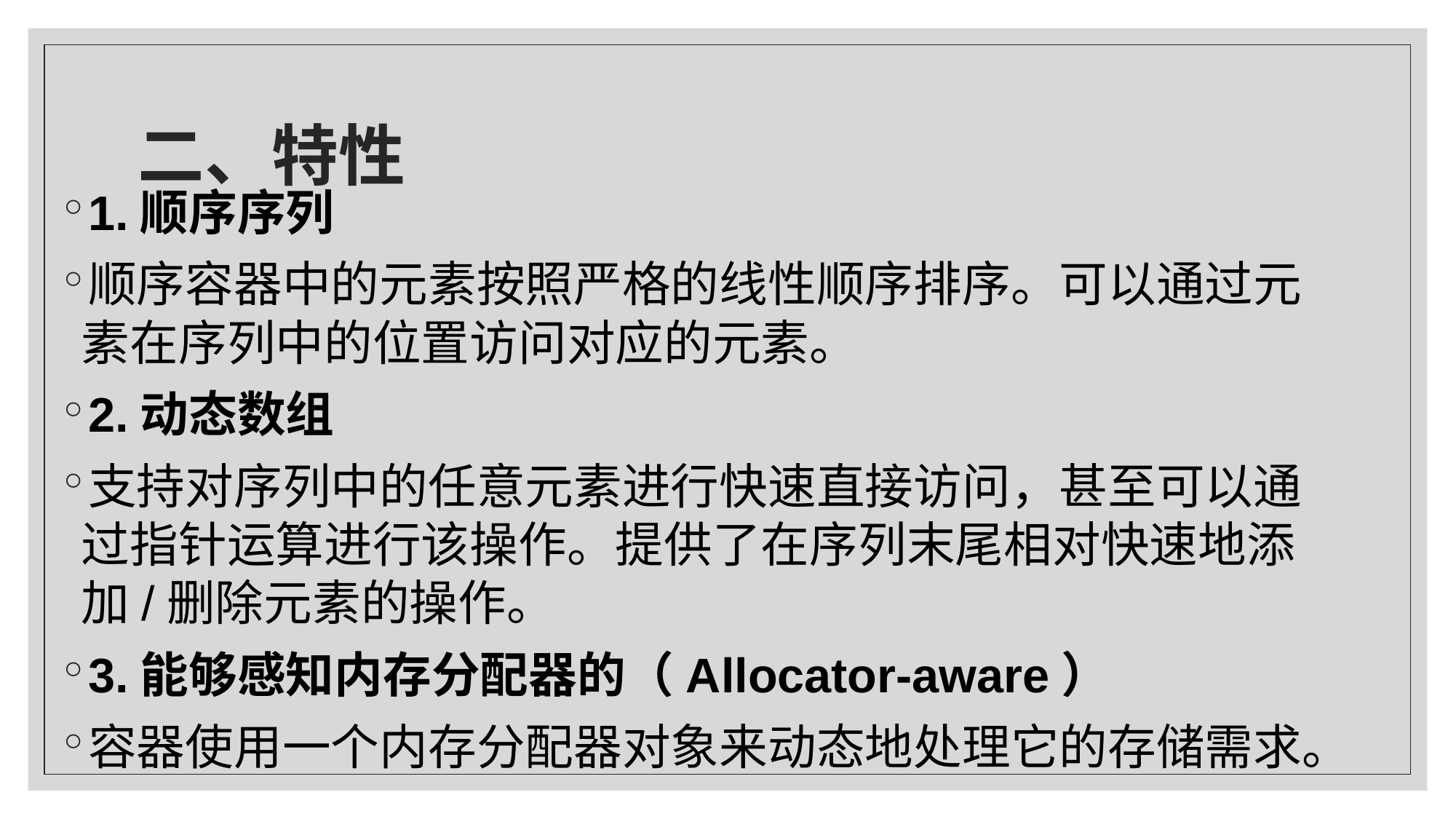

# 二、特性
1.顺序序列
顺序容器中的元素按照严格的线性顺序排序。可以通过元素在序列中的位置访问对应的元素。
2.动态数组
支持对序列中的任意元素进行快速直接访问，甚至可以通过指针运算进行该操作。提供了在序列末尾相对快速地添加/删除元素的操作。
3.能够感知内存分配器的（Allocator-aware）
容器使用一个内存分配器对象来动态地处理它的存储需求。